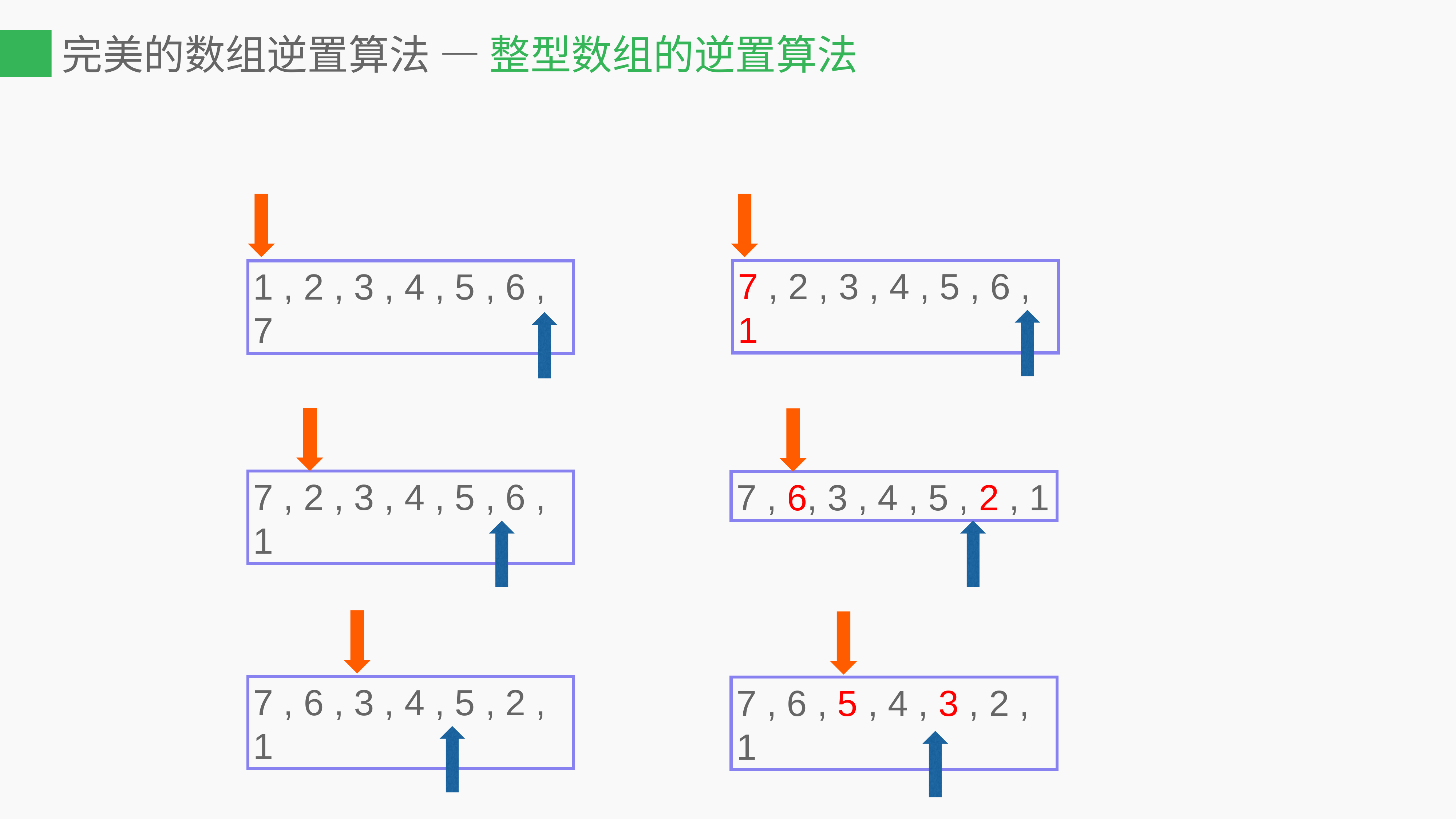

# 完美的数组逆置算法 — 整型数组的逆置算法

1 , 2 , 3 , 4 , 5 , 6 , 7

7 , 2 , 3 , 4 , 5 , 6 , 1

7 , 2 , 3 , 4 , 5 , 6 , 1

7 , 6, 3 , 4 , 5 , 2 , 1

7 , 6 , 3 , 4 , 5 , 2 , 1

7 , 6 , 5 , 4 , 3 , 2 , 1